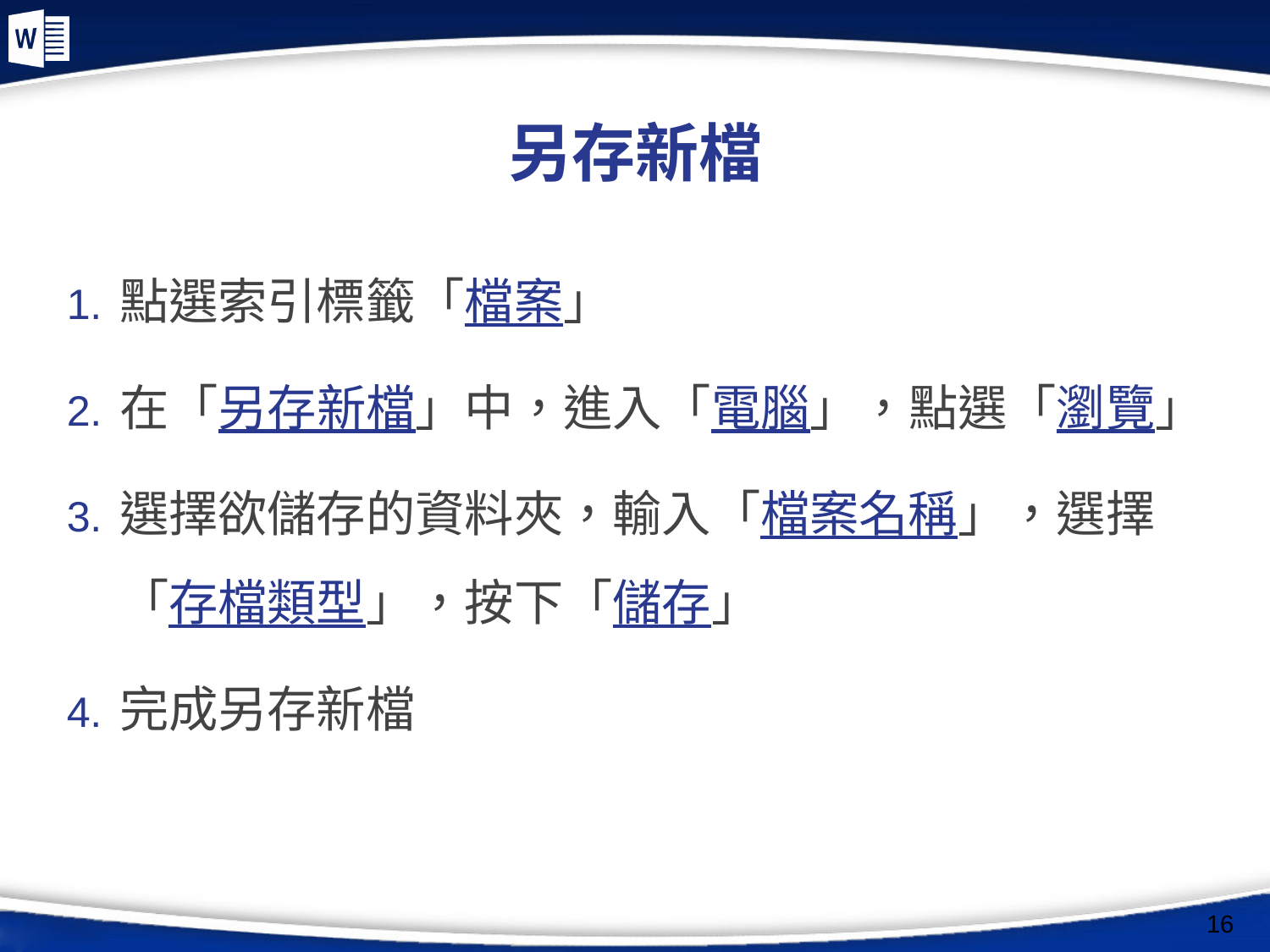

# 另存新檔
點選索引標籤「檔案」
在「另存新檔」中，進入「電腦」，點選「瀏覽」
選擇欲儲存的資料夾，輸入「檔案名稱」，選擇「存檔類型」，按下「儲存」
完成另存新檔
16